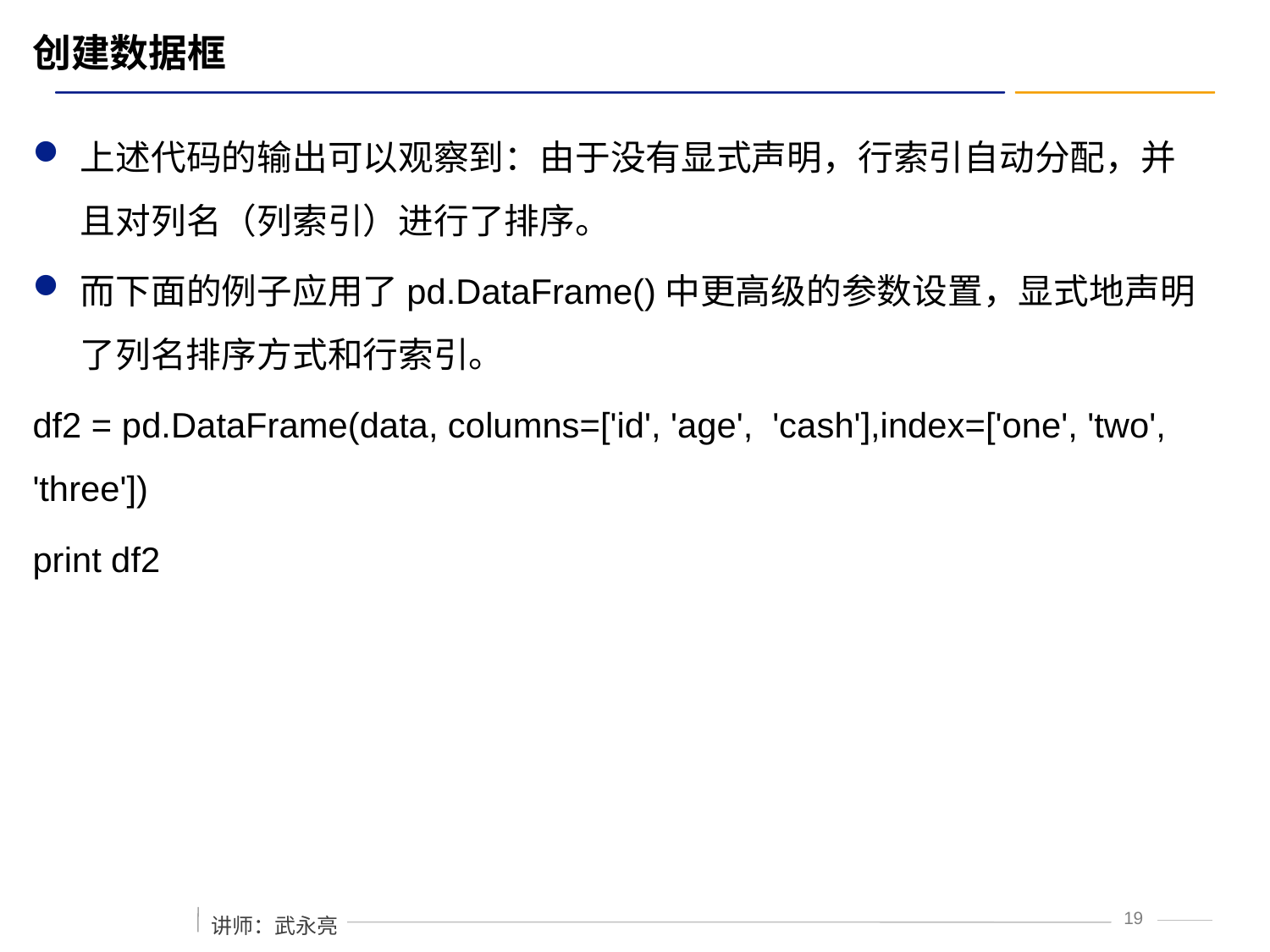

# 创建数据框
上述代码的输出可以观察到：由于没有显式声明，行索引自动分配，并且对列名（列索引）进行了排序。
而下面的例子应用了pd.DataFrame()中更高级的参数设置，显式地声明了列名排序方式和行索引。
df2 = pd.DataFrame(data, columns=['id', 'age',  'cash'],index=['one', 'two', 'three'])
print df2